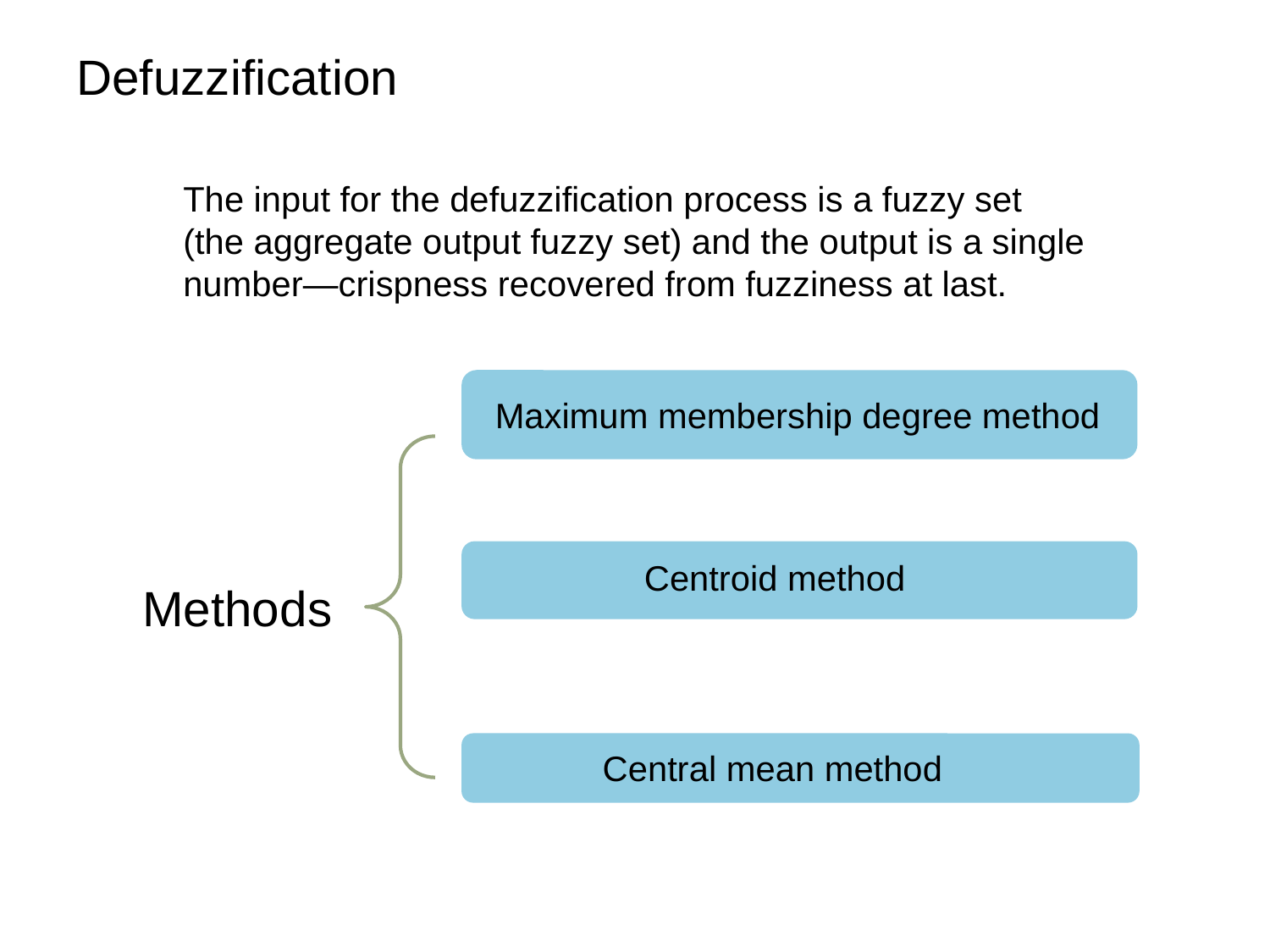

Defuzzification
The input for the defuzzification process is a fuzzy set (the aggregate output fuzzy set) and the output is a single number—crispness recovered from fuzziness at last.
点击添加文本

Maximum membership degree method
点击添加文本

Centroid method
Methods
点击添加文本

Central mean method
点击添加文本